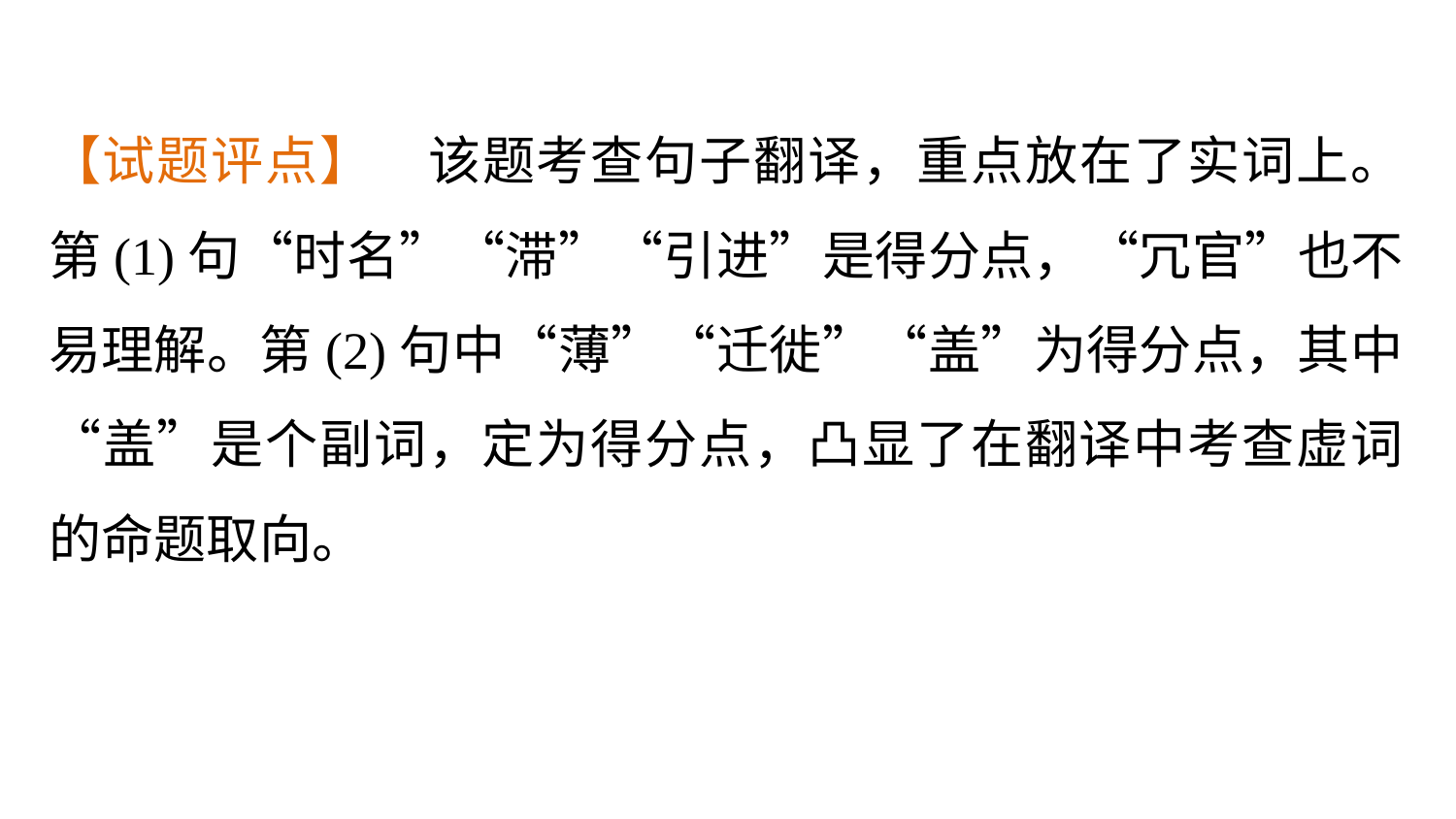

【试题评点】　该题考查句子翻译，重点放在了实词上。第(1)句“时名”“滞”“引进”是得分点，“冗官”也不易理解。第(2)句中“薄”“迁徙”“盖”为得分点，其中“盖”是个副词，定为得分点，凸显了在翻译中考查虚词的命题取向。